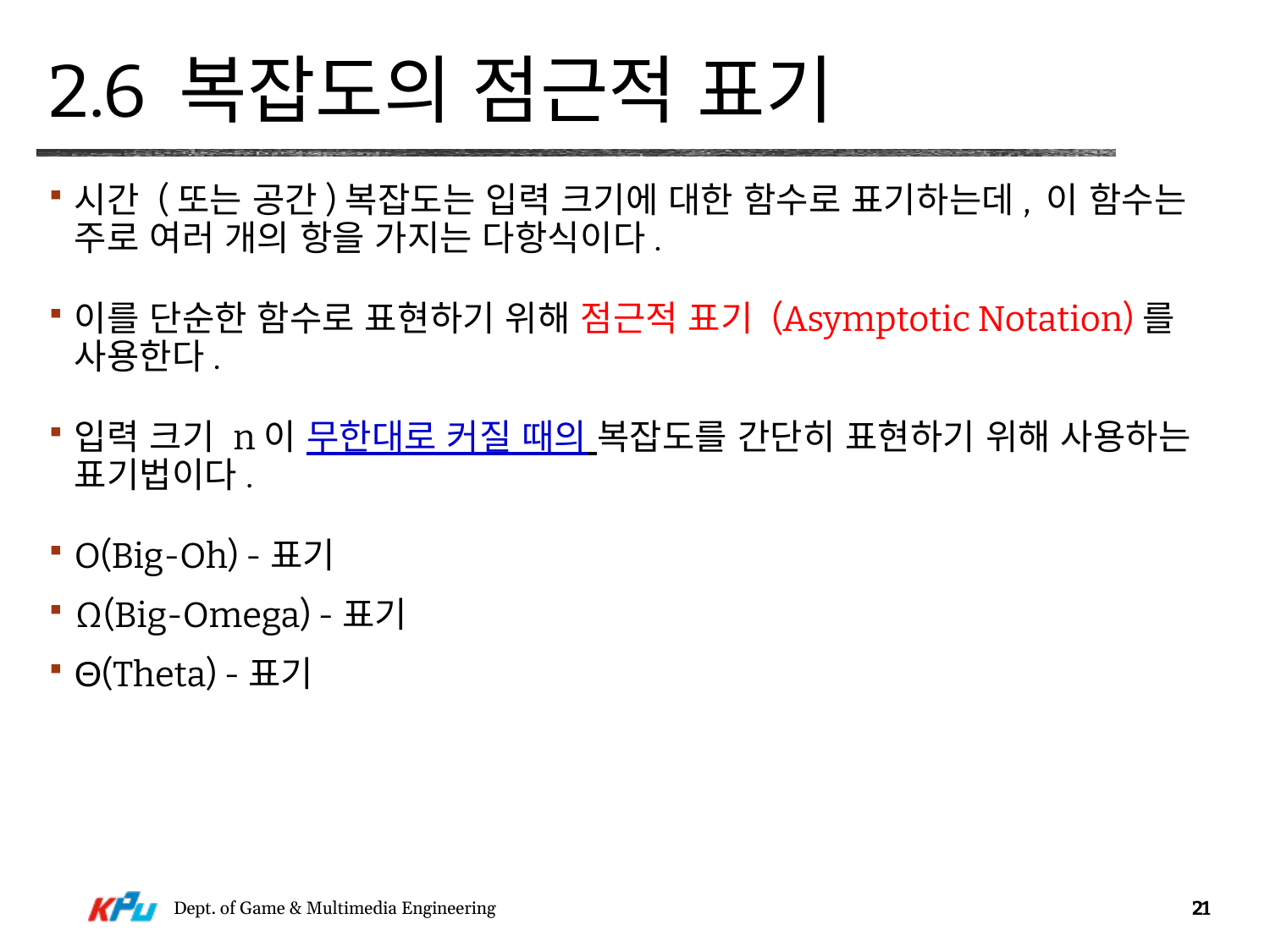

# 2.6 복잡도의 점근적 표기
시간 (또는 공간)복잡도는 입력 크기에 대한 함수로 표기하는데, 이 함수는 주로 여러 개의 항을 가지는 다항식이다.
이를 단순한 함수로 표현하기 위해 점근적 표기 (Asymptotic Notation)를 사용한다.
입력 크기 n이 무한대로 커질 때의 복잡도를 간단히 표현하기 위해 사용하는 표기법이다.
O(Big-Oh) -표기
Ω(Big-Omega) -표기
Θ(Theta) -표기
Dept. of Game & Multimedia Engineering
21